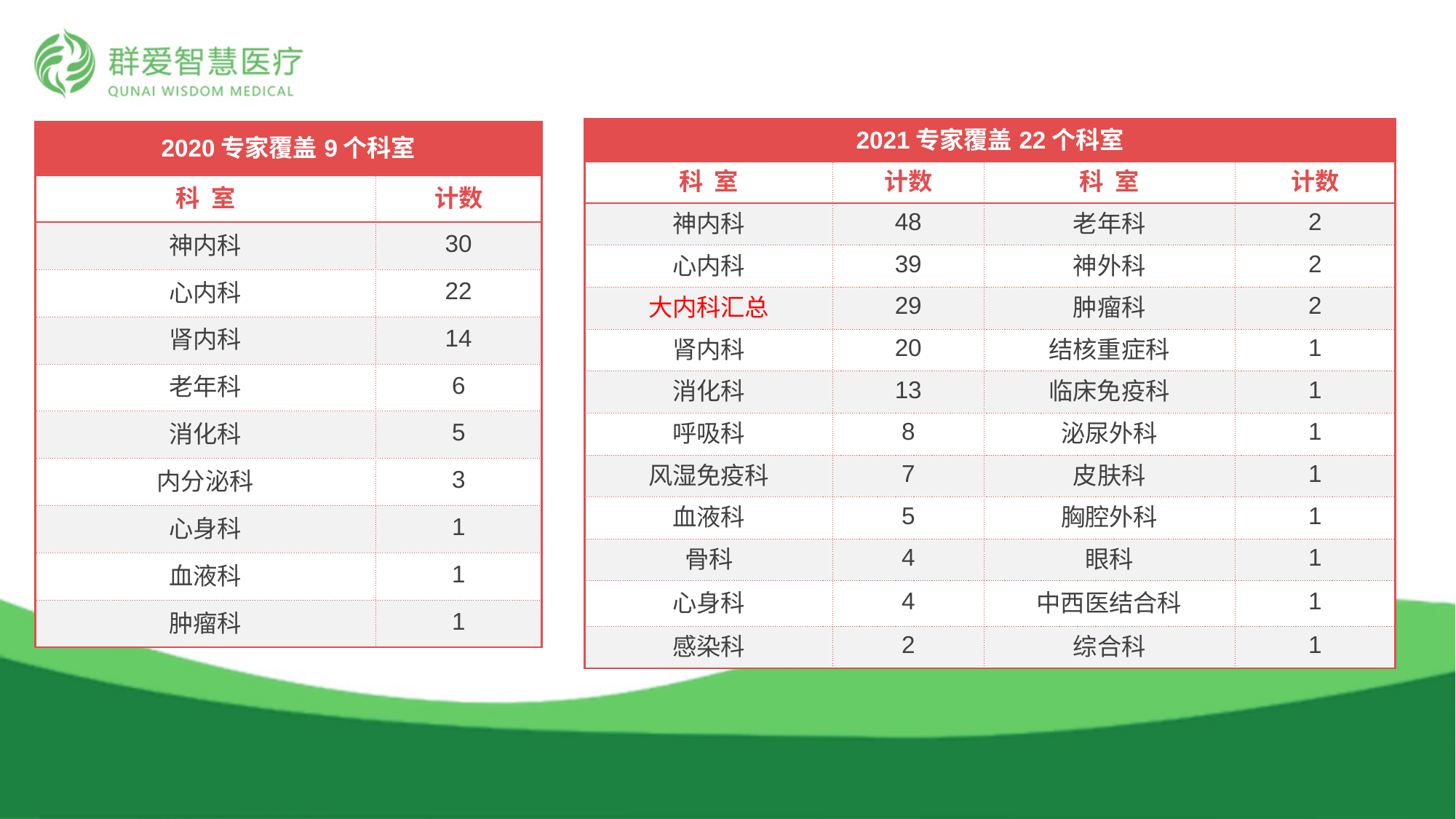

| 2021专家覆盖22个科室 |  |  |  |
| --- | --- | --- | --- |
| 科 室 | 计数 | 科 室 | 计数 |
| 神内科 | 48 | 老年科 | 2 |
| 心内科 | 39 | 神外科 | 2 |
| 大内科汇总 | 29 | 肿瘤科 | 2 |
| 肾内科 | 20 | 结核重症科 | 1 |
| 消化科 | 13 | 临床免疫科 | 1 |
| 呼吸科 | 8 | 泌尿外科 | 1 |
| 风湿免疫科 | 7 | 皮肤科 | 1 |
| 血液科 | 5 | 胸腔外科 | 1 |
| 骨科 | 4 | 眼科 | 1 |
| 心身科 | 4 | 中西医结合科 | 1 |
| 感染科 | 2 | 综合科 | 1 |
| 2020专家覆盖9个科室 |  |
| --- | --- |
| 科 室 | 计数 |
| 神内科 | 30 |
| 心内科 | 22 |
| 肾内科 | 14 |
| 老年科 | 6 |
| 消化科 | 5 |
| 内分泌科 | 3 |
| 心身科 | 1 |
| 血液科 | 1 |
| 肿瘤科 | 1 |